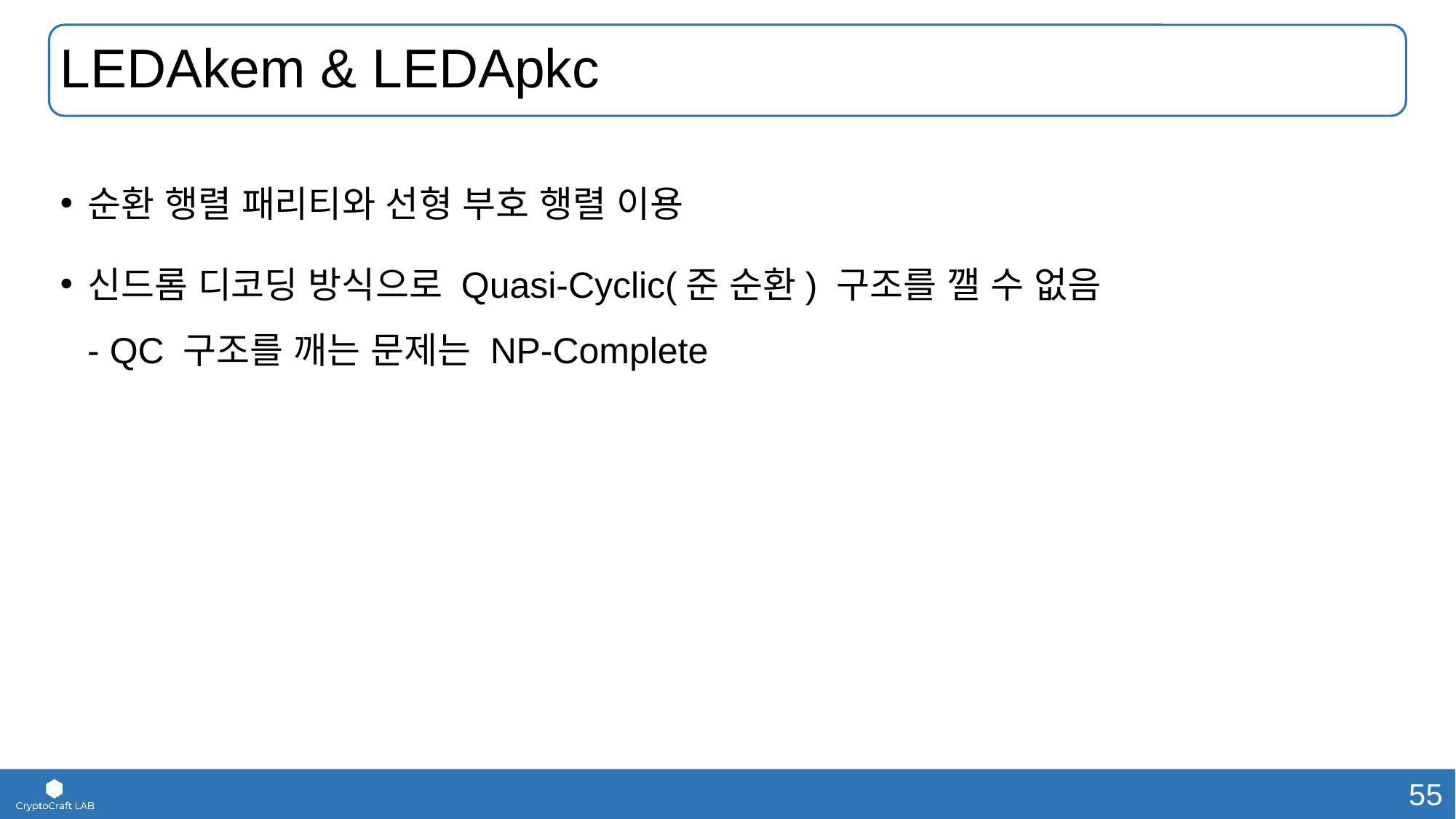

# LEDAkem & LEDApkc
순환 행렬 패리티와 선형 부호 행렬 이용
신드롬 디코딩 방식으로 Quasi-Cyclic(준 순환) 구조를 깰 수 없음
- QC 구조를 깨는 문제는 NP-Complete